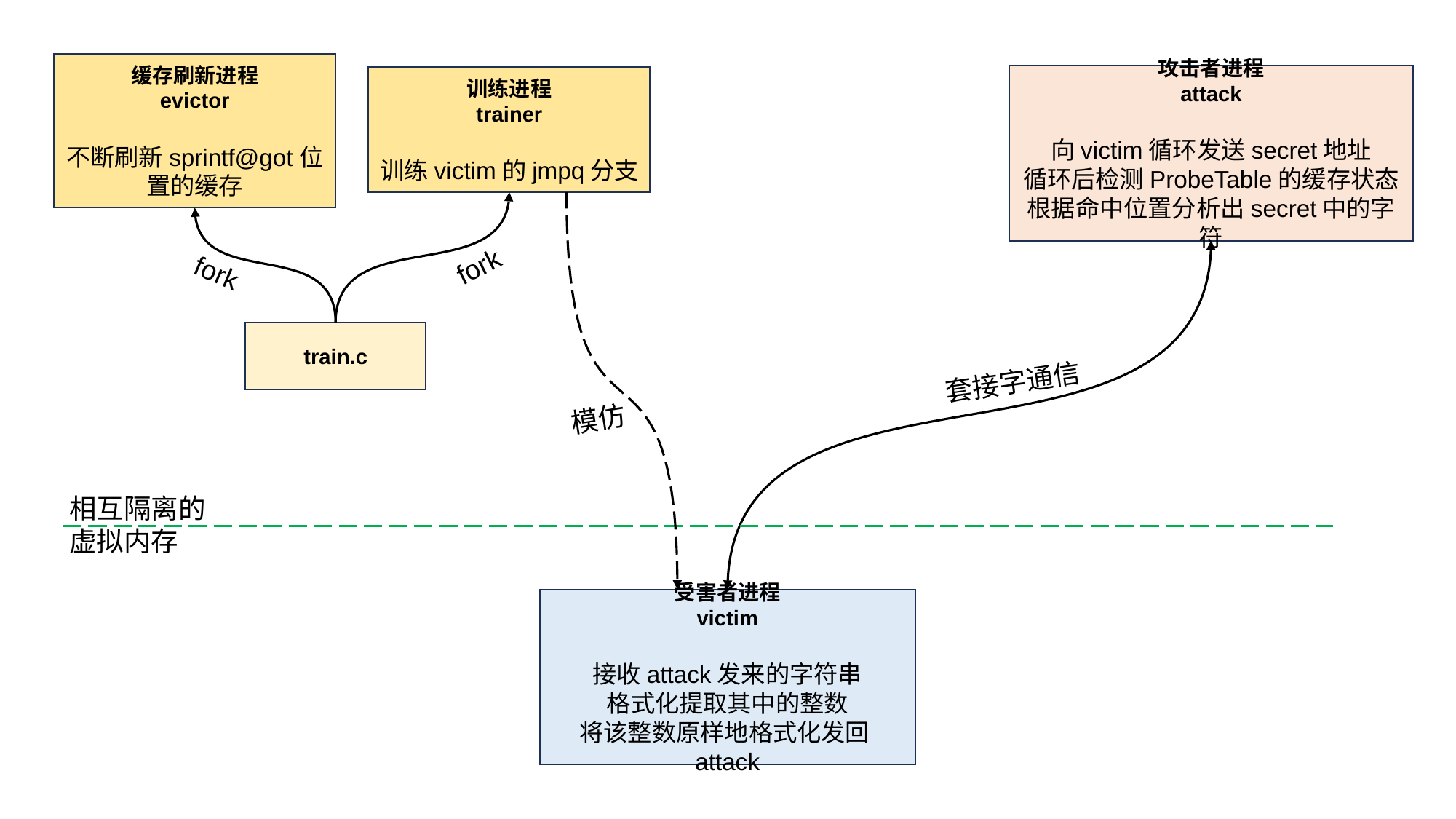

缓存刷新进程
evictor

不断刷新sprintf@got位置的缓存
攻击者进程
attack

向victim循环发送secret地址
循环后检测ProbeTable的缓存状态
根据命中位置分析出secret中的字符
训练进程
trainer

训练victim的jmpq分支
fork
fork
train.c
套接字通信
模仿
相互隔离的
虚拟内存
受害者进程
victim

接收attack发来的字符串
格式化提取其中的整数
将该整数原样地格式化发回attack